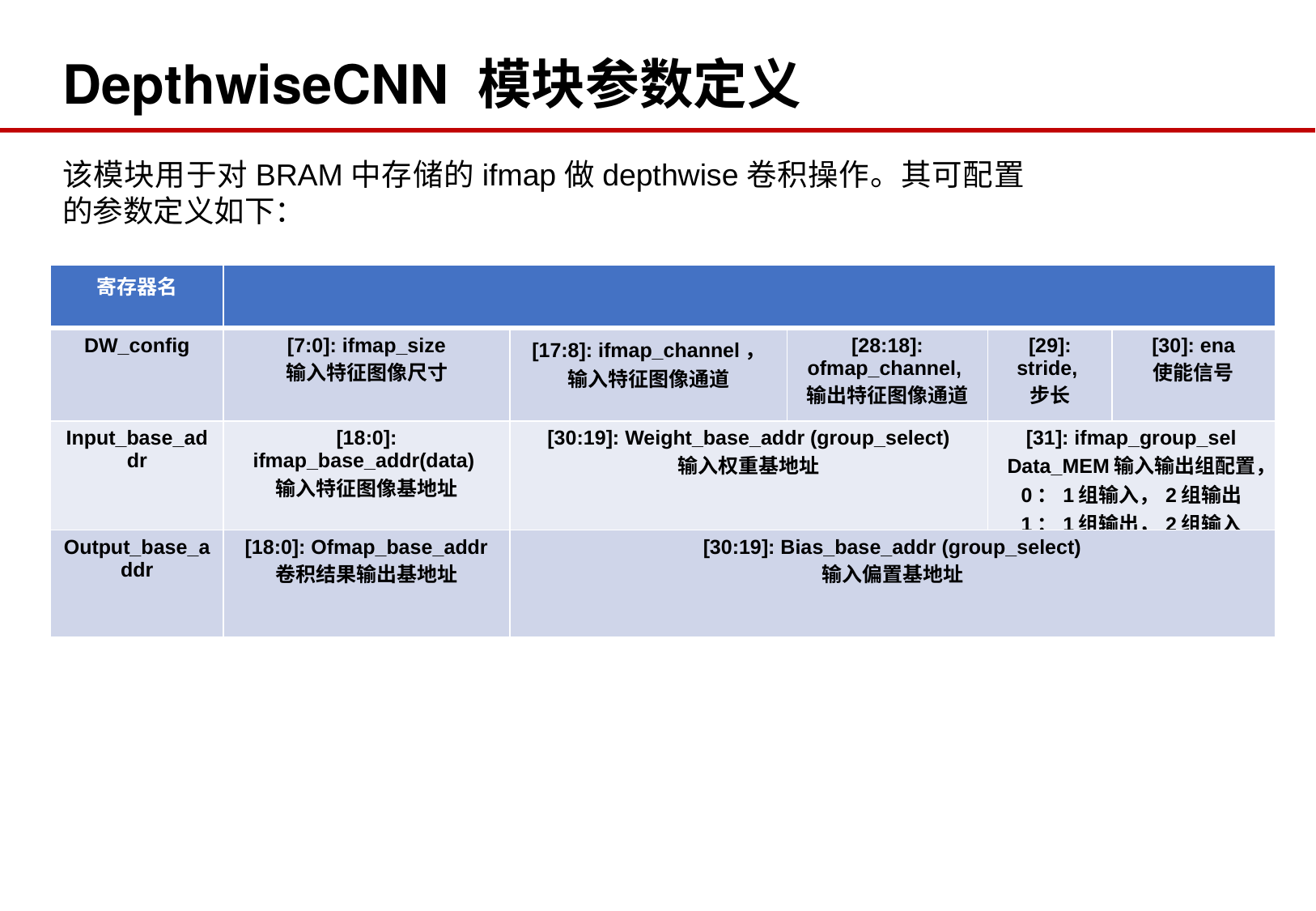

DepthwiseCNN 模块参数定义
该模块用于对BRAM中存储的ifmap做depthwise卷积操作。其可配置的参数定义如下：

| 寄存器名 |  |  |  |  |  |
| --- | --- | --- | --- | --- | --- |
| DW\_config | [7:0]: ifmap\_size 输入特征图像尺寸 | [17:8]: ifmap\_channel， 输入特征图像通道 | [28:18]: ofmap\_channel, 输出特征图像通道 | [29]: stride, 步长 | [30]: ena 使能信号 |
| Input\_base\_addr | [18:0]: ifmap\_base\_addr(data) 输入特征图像基地址 | [30:19]: Weight\_base\_addr (group\_select) 输入权重基地址 |  | [31]: ifmap\_group\_sel Data\_MEM输入输出组配置，0：1组输入，2组输出 1：1组输出，2组输入 |  |
| Output\_base\_addr | [18:0]: Ofmap\_base\_addr 卷积结果输出基地址 | [30:19]: Bias\_base\_addr (group\_select) 输入偏置基地址 |  |  |  |